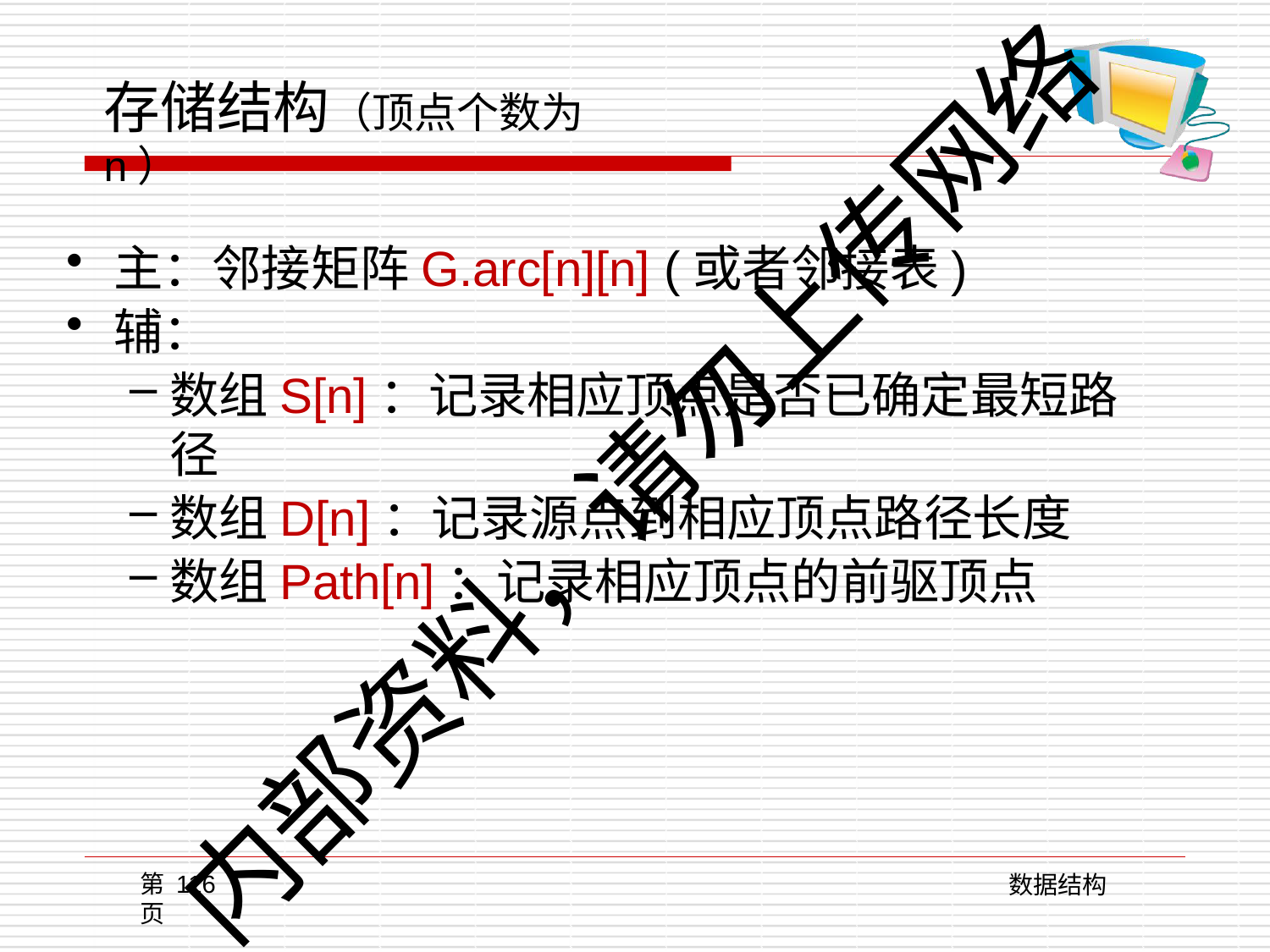

# 存储结构（顶点个数为n）

主：邻接矩阵G.arc[n][n] (或者邻接表)
辅：
数组S[n]：记录相应顶点是否已确定最短路径
数组D[n]：记录源点到相应顶点路径长度
数组Path[n]：记录相应顶点的前驱顶点
内部资料，请勿上传网络

第 116 页
数据结构